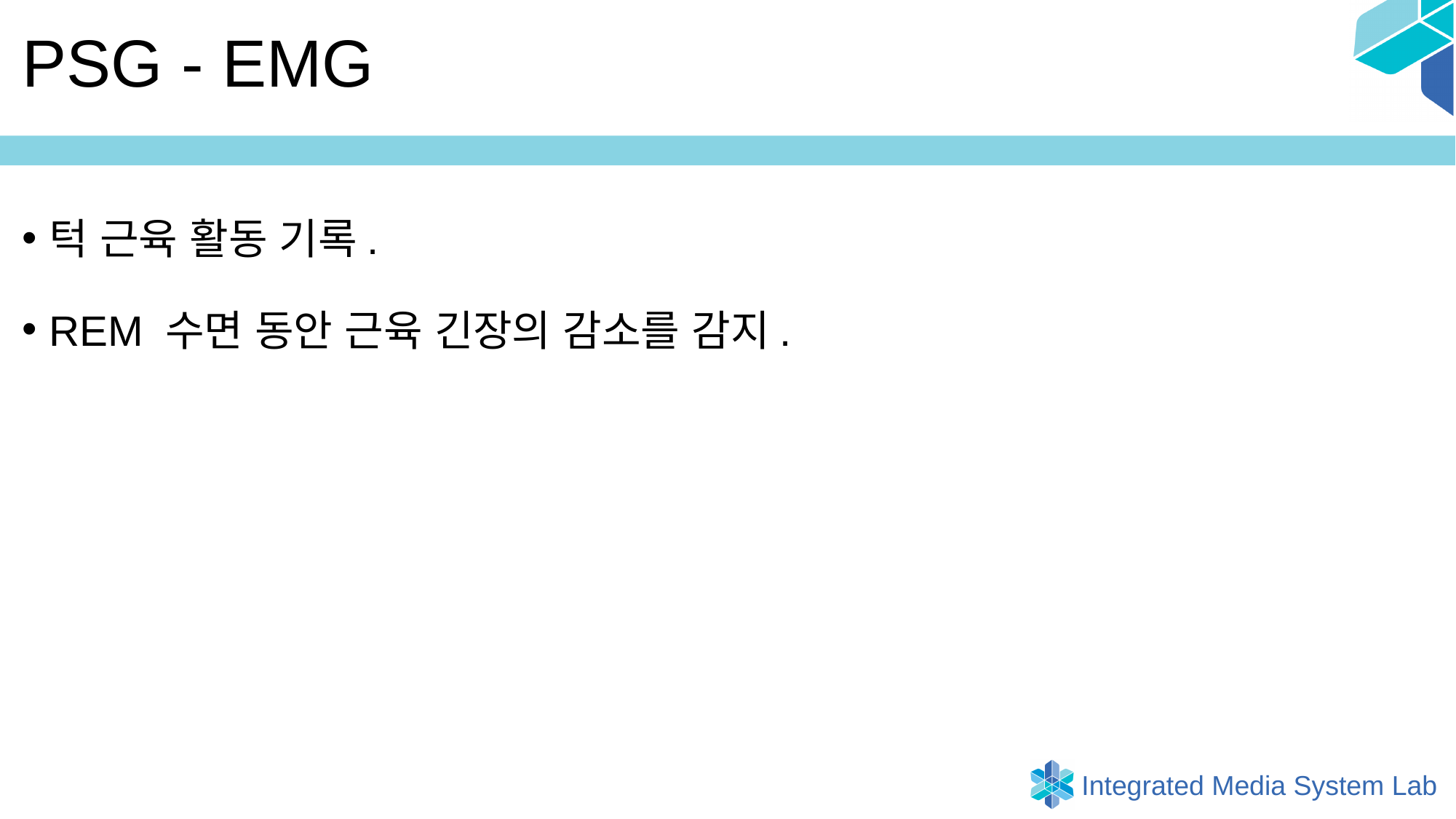

# PSG - EMG

턱 근육 활동 기록.
REM 수면 동안 근육 긴장의 감소를 감지.